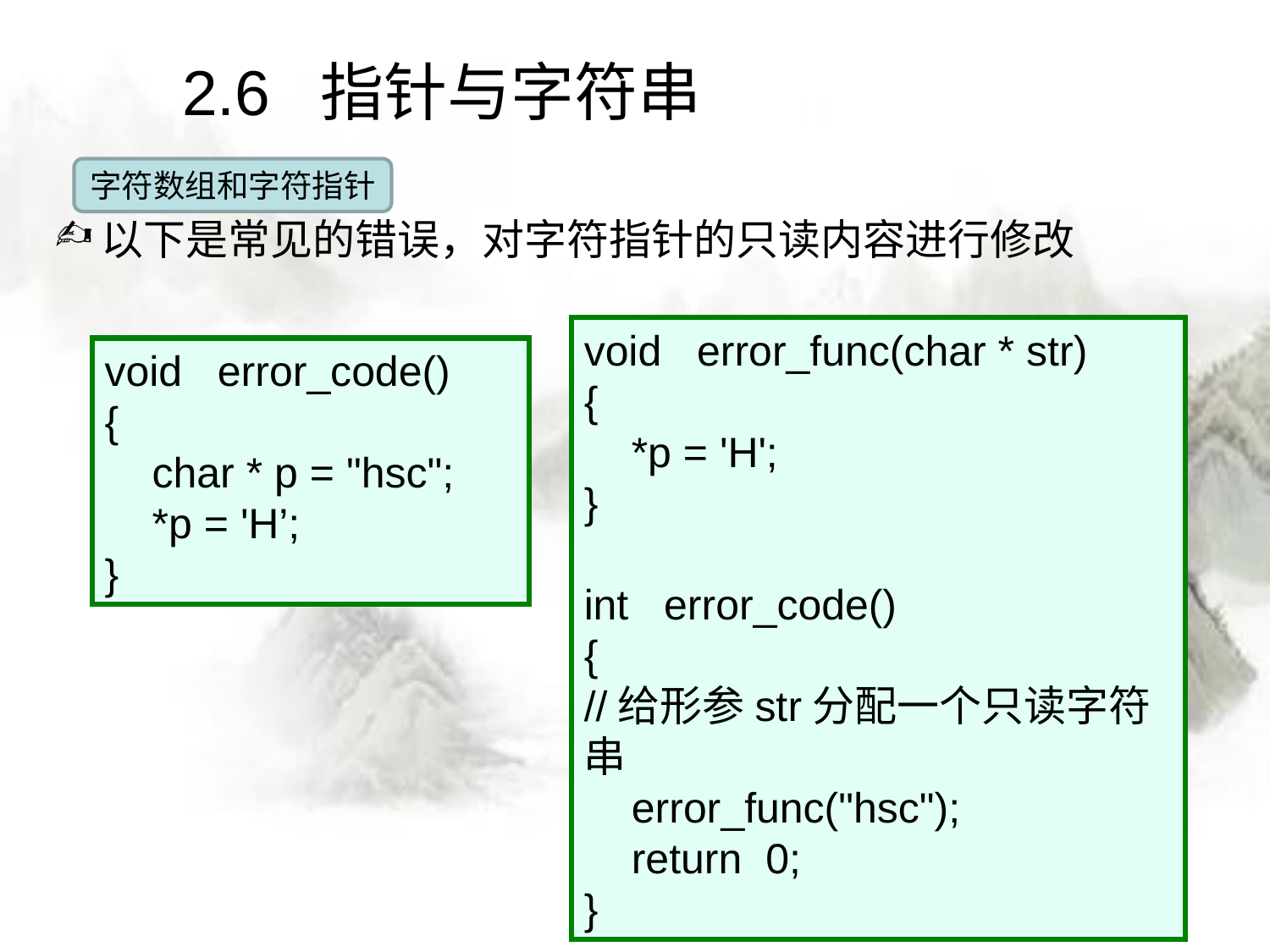

# 2.6  指针与字符串
字符数组和字符指针
以下是常见的错误，对字符指针的只读内容进行修改

void   error_func(char * str)
{
    *p = 'H';
}

int   error_code()
{
//给形参str分配一个只读字符串
    error_func("hsc");
    return  0;
}
void   error_code()
{
    char * p = "hsc";
    *p = 'H’;
}